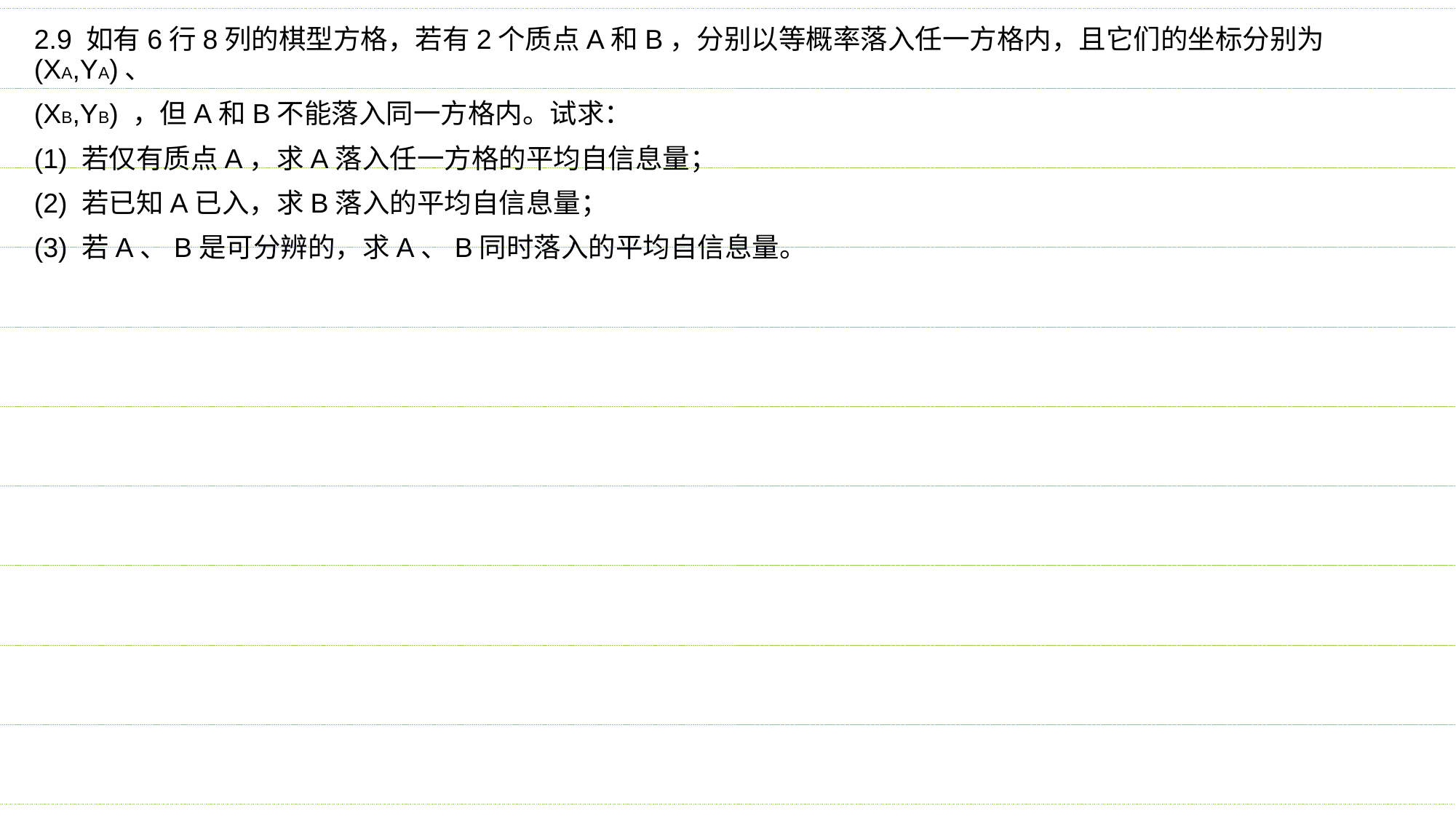

2.9 如有6行8列的棋型方格，若有2个质点A和B，分别以等概率落入任一方格内，且它们的坐标分别为 (XA,YA)、
(XB,YB) ，但A和B不能落入同一方格内。试求：
(1) 若仅有质点A，求A落入任一方格的平均自信息量；
(2) 若已知A已入，求B落入的平均自信息量；
(3) 若A、B是可分辨的，求A、B同时落入的平均自信息量。